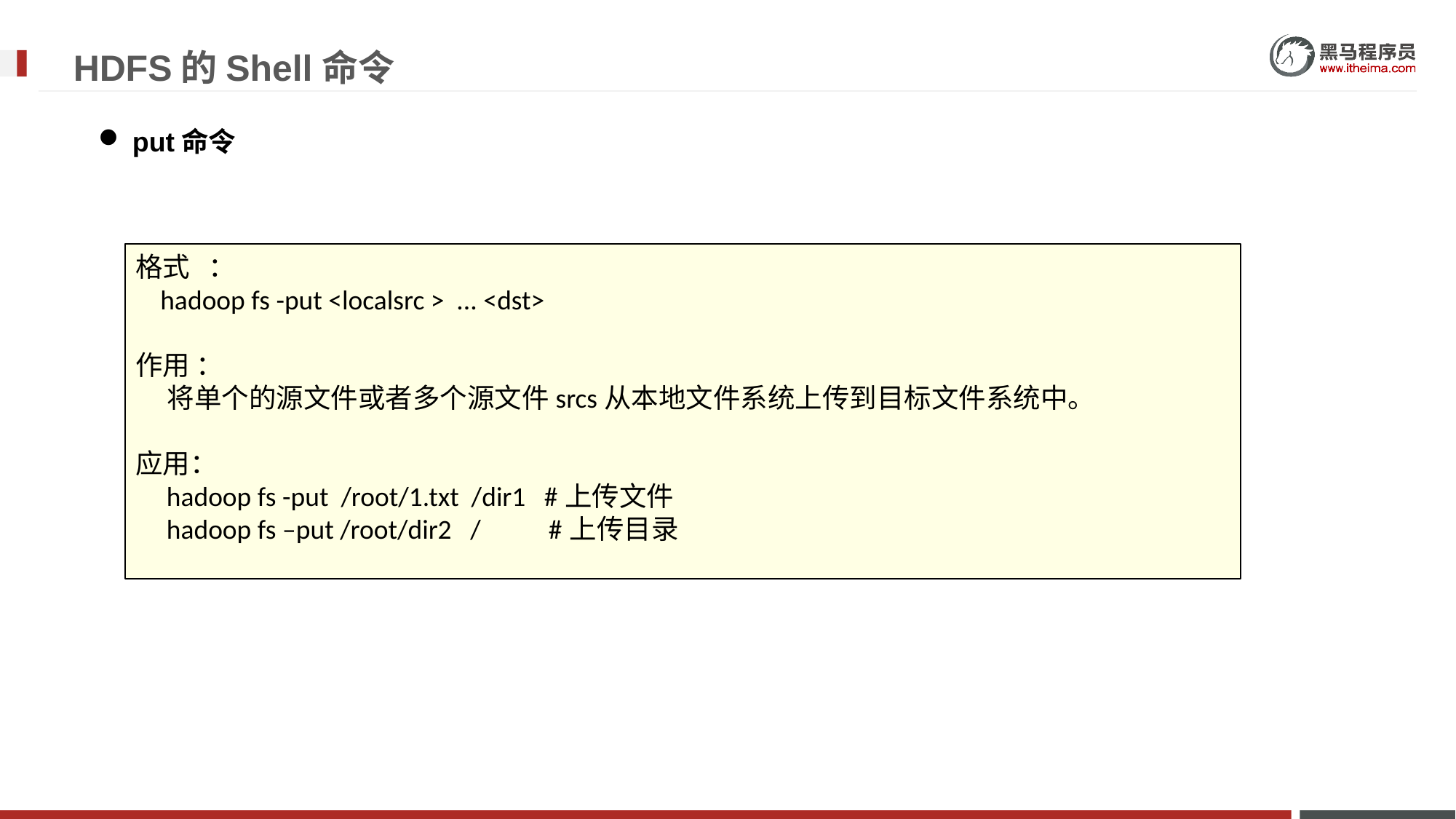

# HDFS的Shell命令
put命令
格式   ：
    hadoop fs -put <localsrc >  ... <dst>

作用 ：
    将单个的源文件或者多个源文件srcs从本地文件系统上传到目标文件系统中。

应用：
     hadoop fs -put  /root/1.txt  /dir1   #上传文件
     hadoop fs –put /root/dir2   /           #上传目录